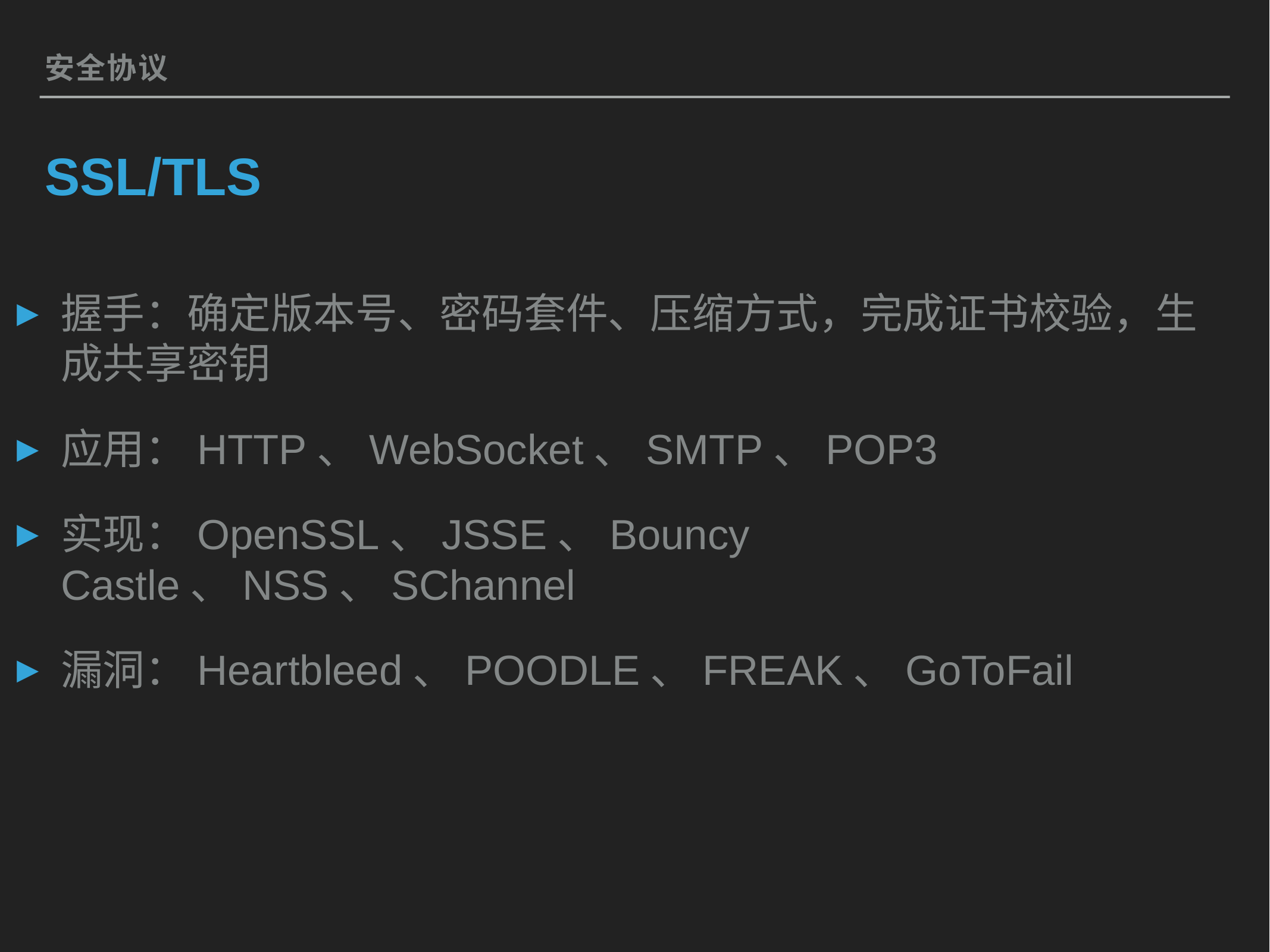

安全协议
# SSL/TLS
握手：确定版本号、密码套件、压缩方式，完成证书校验，生成共享密钥
应用：HTTP、WebSocket、SMTP、POP3
实现：OpenSSL、JSSE、Bouncy Castle、NSS、SChannel
漏洞：Heartbleed、POODLE、FREAK、GoToFail